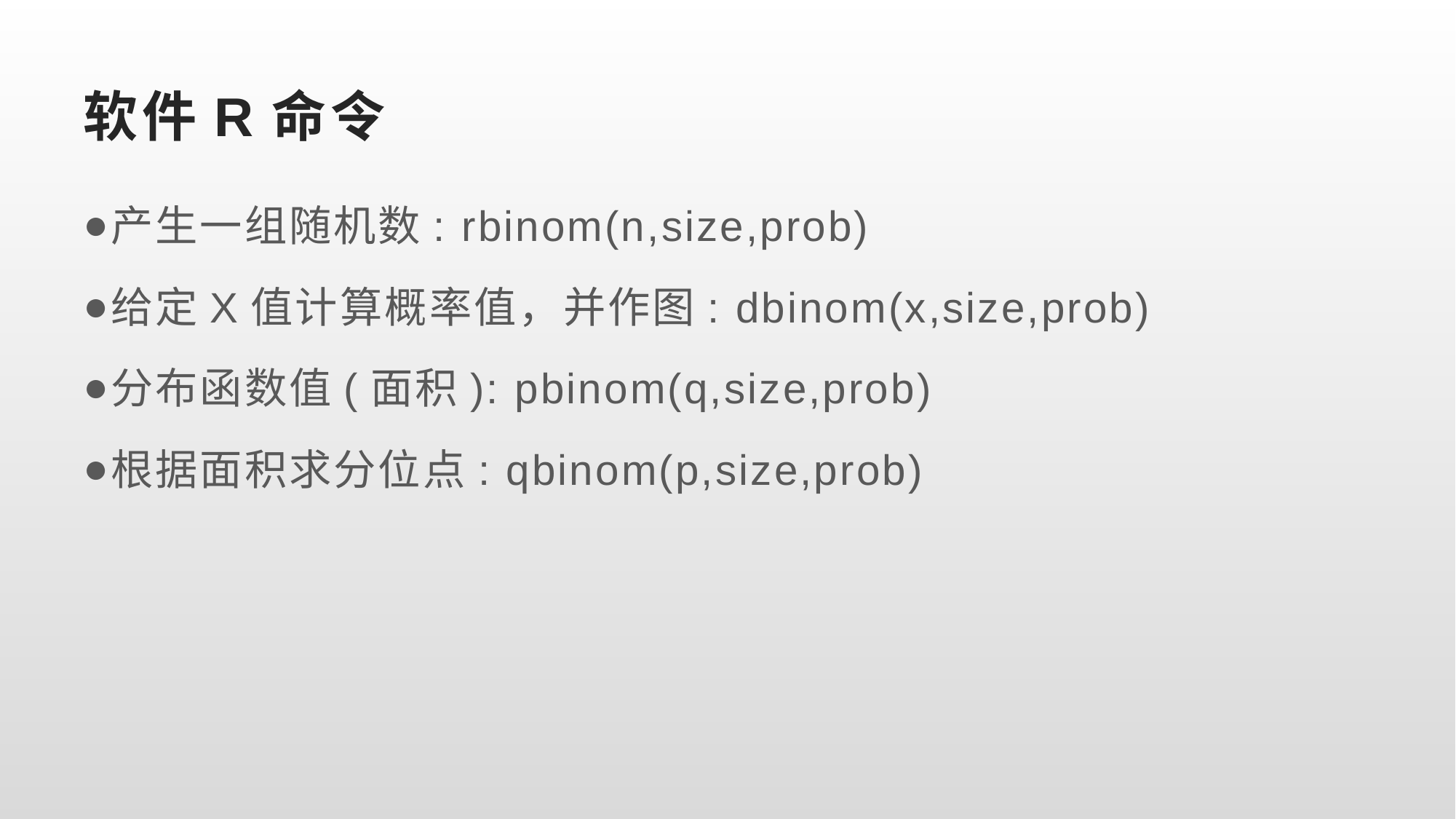

# 软件R命令
产生一组随机数: rbinom(n,size,prob)
给定X值计算概率值，并作图: dbinom(x,size,prob)
分布函数值(面积): pbinom(q,size,prob)
根据面积求分位点: qbinom(p,size,prob)